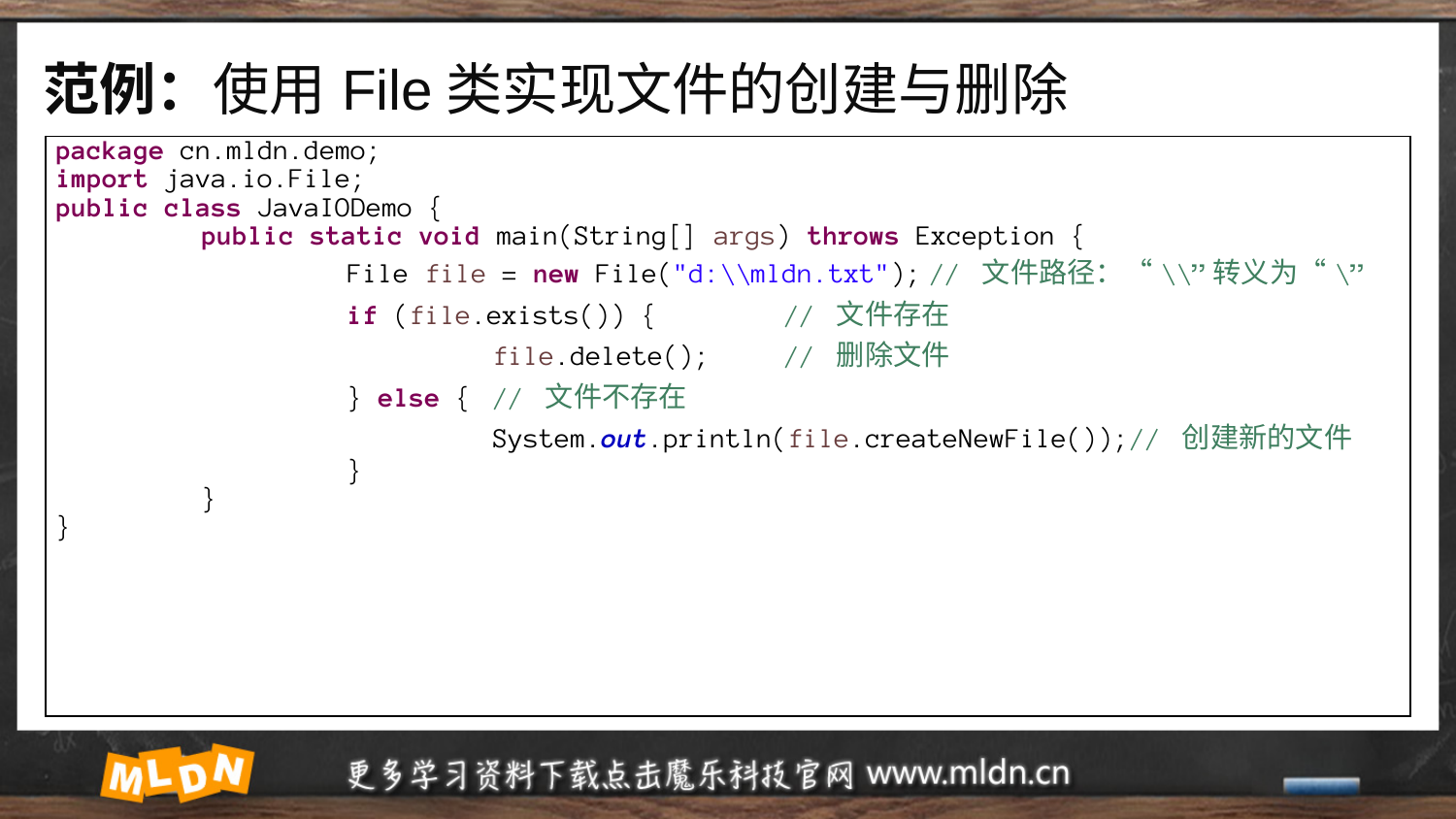

# 范例：使用File类实现文件的创建与删除
| package cn.mldn.demo; import java.io.File; public class JavaIODemo { public static void main(String[] args) throws Exception { File file = new File("d:\\mldn.txt"); // 文件路径：“\\”转义为“\” if (file.exists()) { // 文件存在 file.delete(); // 删除文件 } else { // 文件不存在 System.out.println(file.createNewFile());// 创建新的文件 } } } |
| --- |